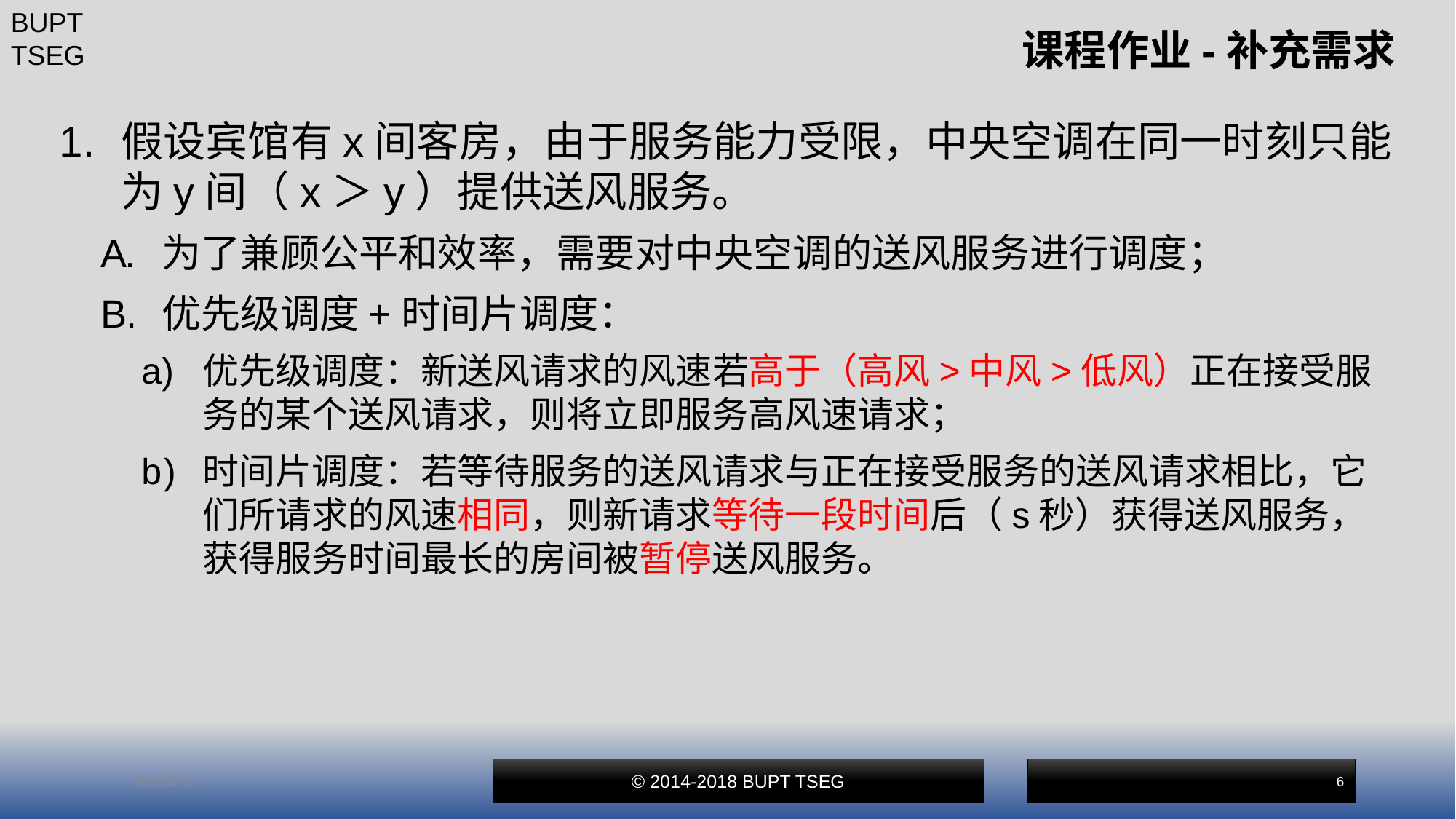

# 课程作业-补充需求
假设宾馆有x间客房，由于服务能力受限，中央空调在同一时刻只能为y间（x＞y）提供送风服务。
为了兼顾公平和效率，需要对中央空调的送风服务进行调度；
优先级调度+时间片调度：
优先级调度：新送风请求的风速若高于（高风>中风>低风）正在接受服务的某个送风请求，则将立即服务高风速请求；
时间片调度：若等待服务的送风请求与正在接受服务的送风请求相比，它们所请求的风速相同，则新请求等待一段时间后（s秒）获得送风服务，获得服务时间最长的房间被暂停送风服务。

2020/3/23
© 2014-2018 BUPT TSEG
6